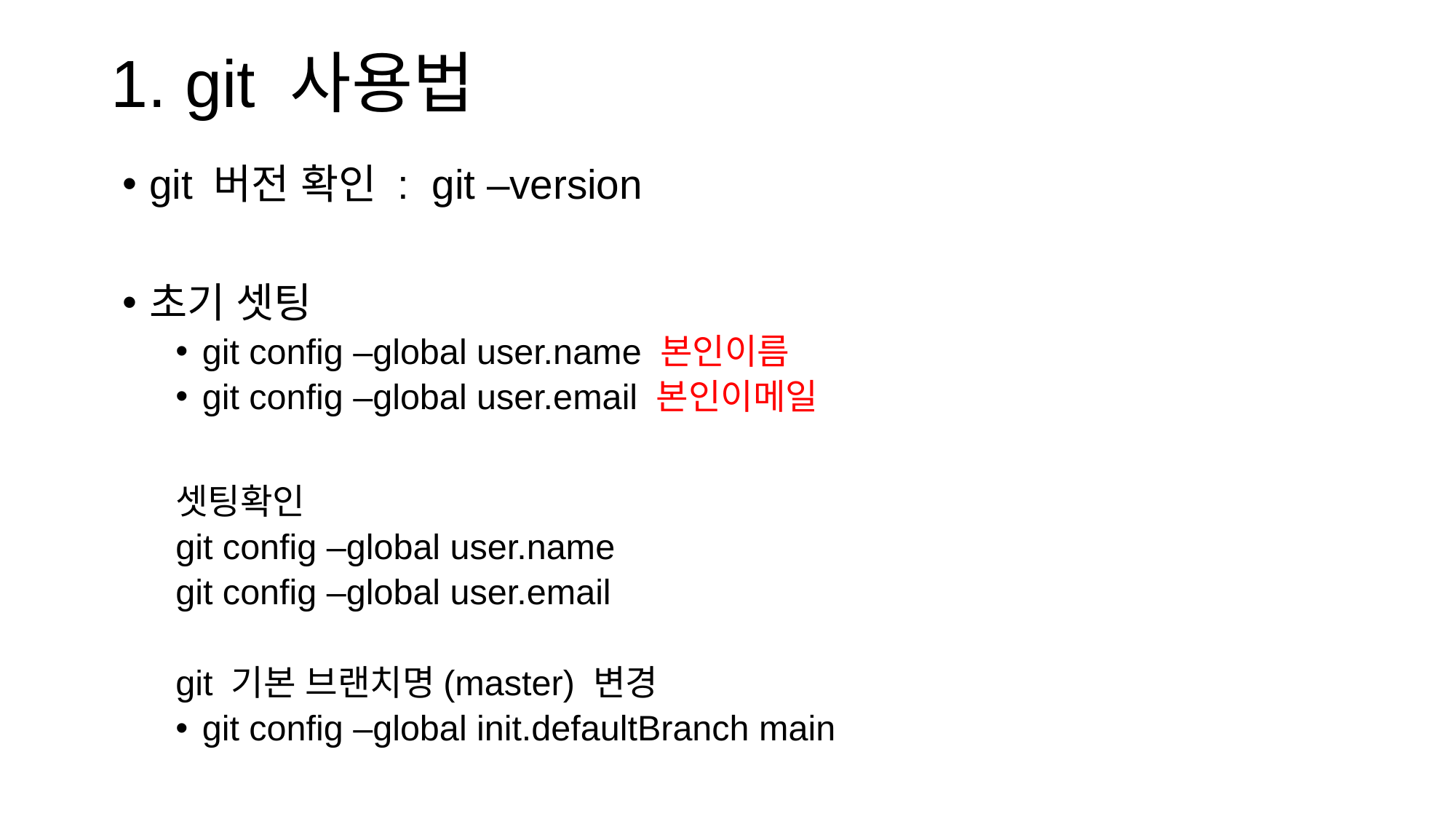

# 1. git 사용법
git 버전 확인 :  git –version

초기 셋팅
git config –global user.name 본인이름
git config –global user.email 본인이메일

셋팅확인
git config –global user.name
git config –global user.email

git 기본 브랜치명(master) 변경
git config –global init.defaultBranch main